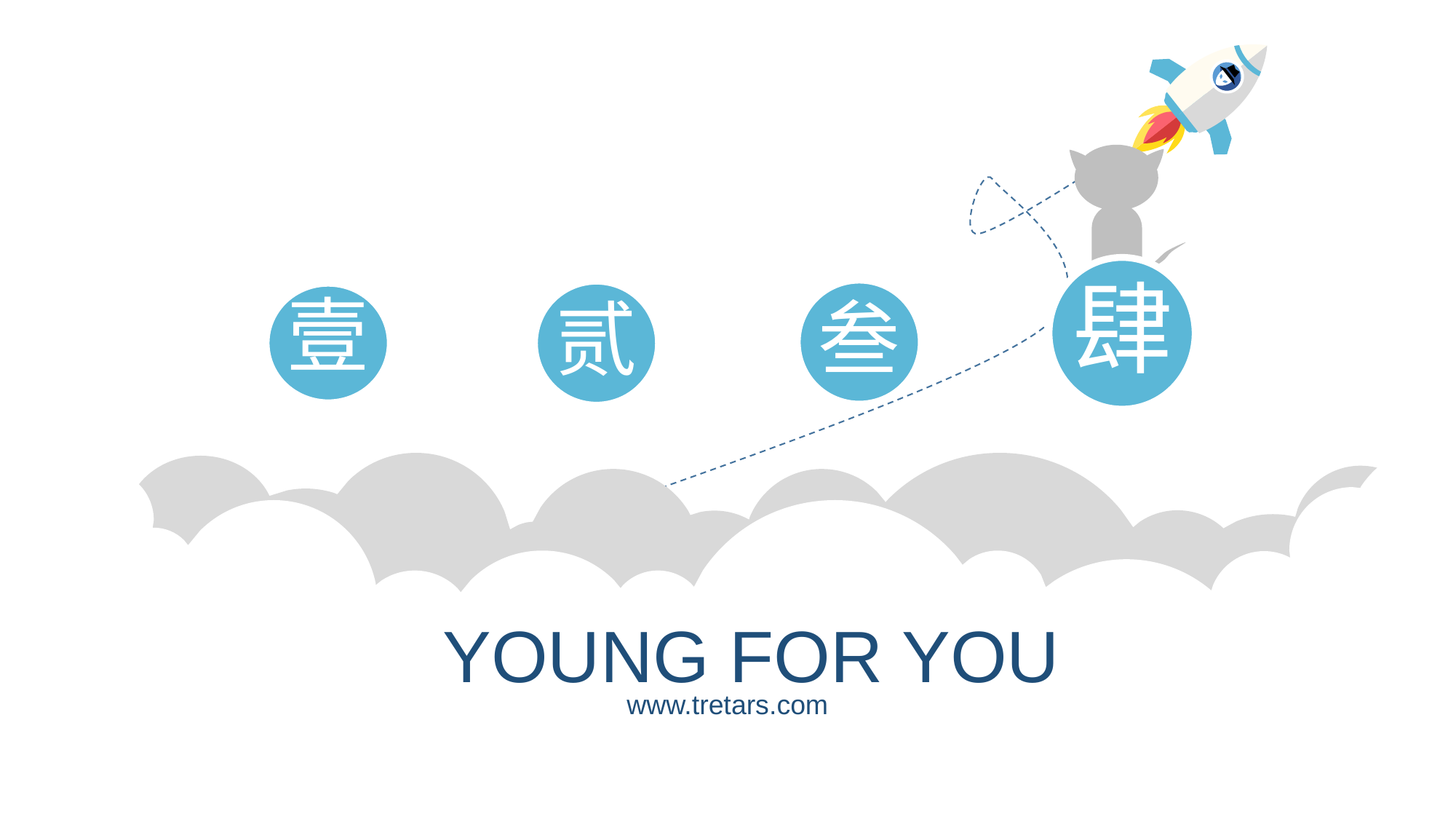

肆
壹

叁

贰

YOUNG FOR YOU
www.tretars.com